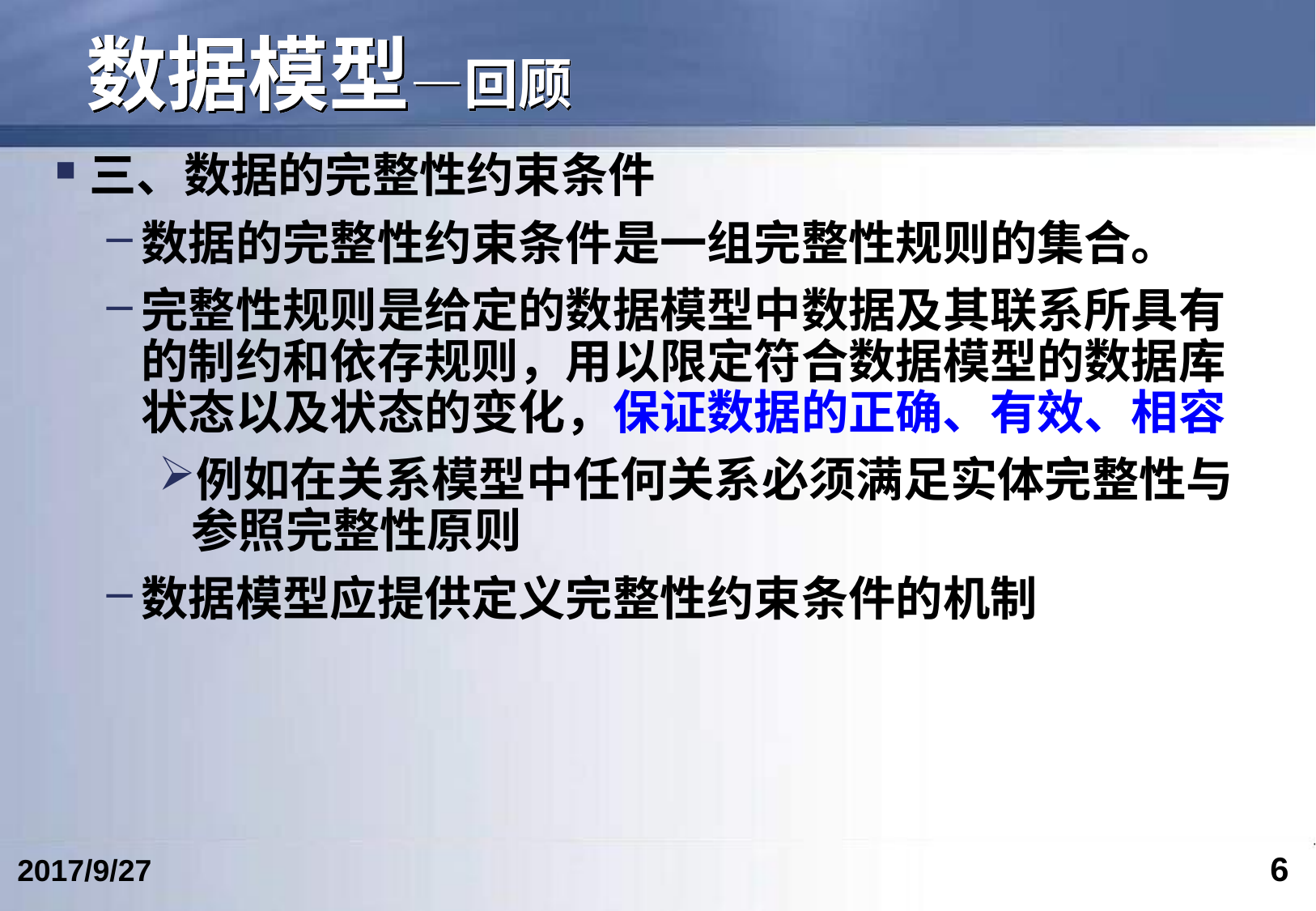

# 数据模型—回顾
三、数据的完整性约束条件
数据的完整性约束条件是一组完整性规则的集合。
完整性规则是给定的数据模型中数据及其联系所具有的制约和依存规则，用以限定符合数据模型的数据库状态以及状态的变化，保证数据的正确、有效、相容
例如在关系模型中任何关系必须满足实体完整性与参照完整性原则
数据模型应提供定义完整性约束条件的机制
6
2017/9/27